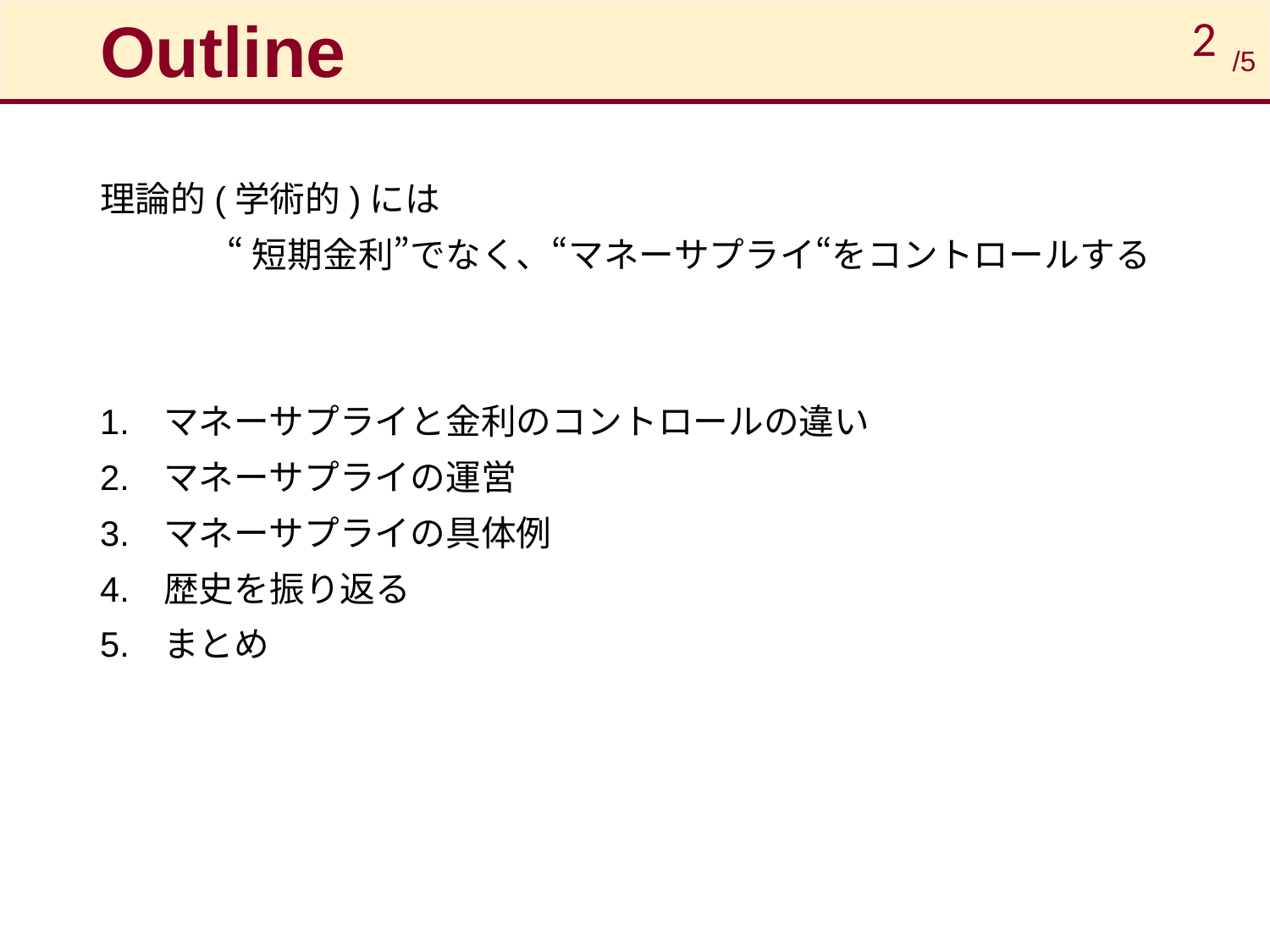

# Outline
2
/5

理論的(学術的)には
	“短期金利”でなく、“マネーサプライ“をコントロールする

マネーサプライと金利のコントロールの違い
マネーサプライの運営
マネーサプライの具体例
歴史を振り返る
まとめ